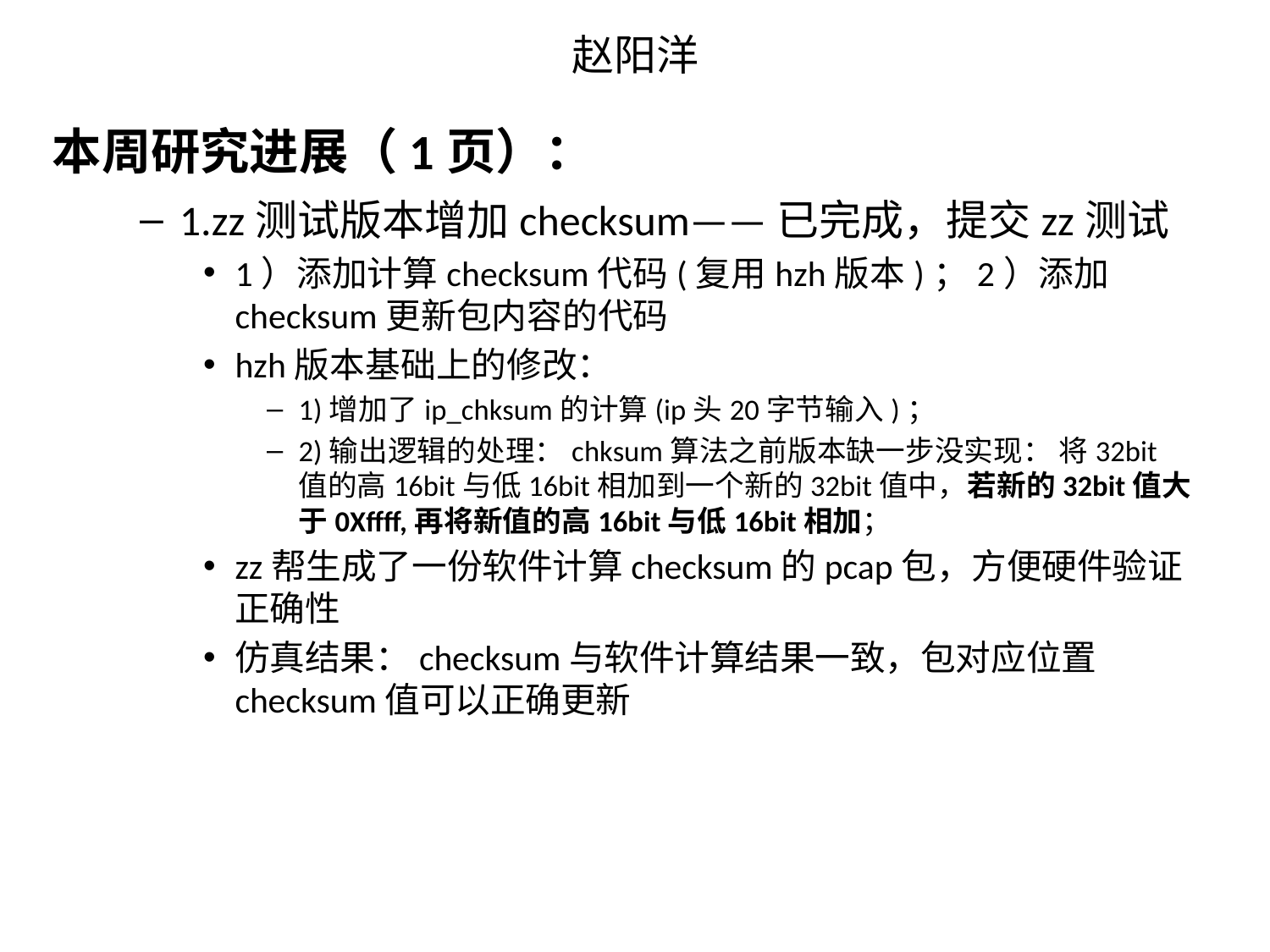

# 赵阳洋
本周研究进展（1页）：
1.zz测试版本增加checksum——已完成，提交zz测试
1）添加计算checksum代码(复用hzh版本)；2）添加checksum更新包内容的代码
hzh版本基础上的修改：
1)增加了ip_chksum的计算(ip头20字节输入)；
2)输出逻辑的处理：chksum算法之前版本缺一步没实现： 将32bit值的高16bit与低16bit相加到一个新的32bit值中，若新的32bit值大于0Xffff,再将新值的高16bit与低16bit相加；
zz帮生成了一份软件计算checksum的pcap包，方便硬件验证正确性
仿真结果：checksum与软件计算结果一致，包对应位置checksum值可以正确更新